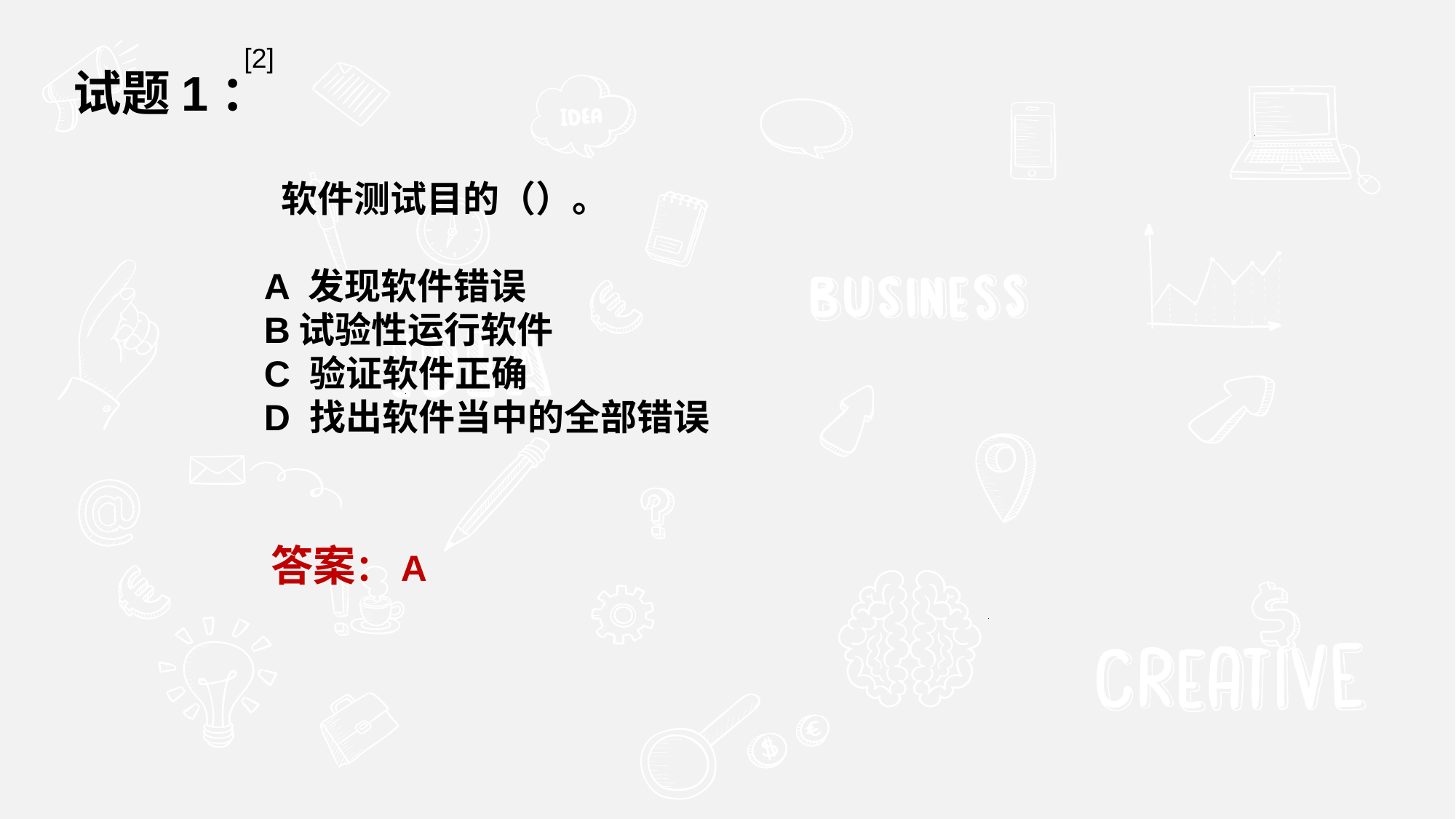

[2]
试题1：
 软件测试目的（）。

A 发现软件错误
B试验性运行软件
C 验证软件正确
D 找出软件当中的全部错误
答案：A